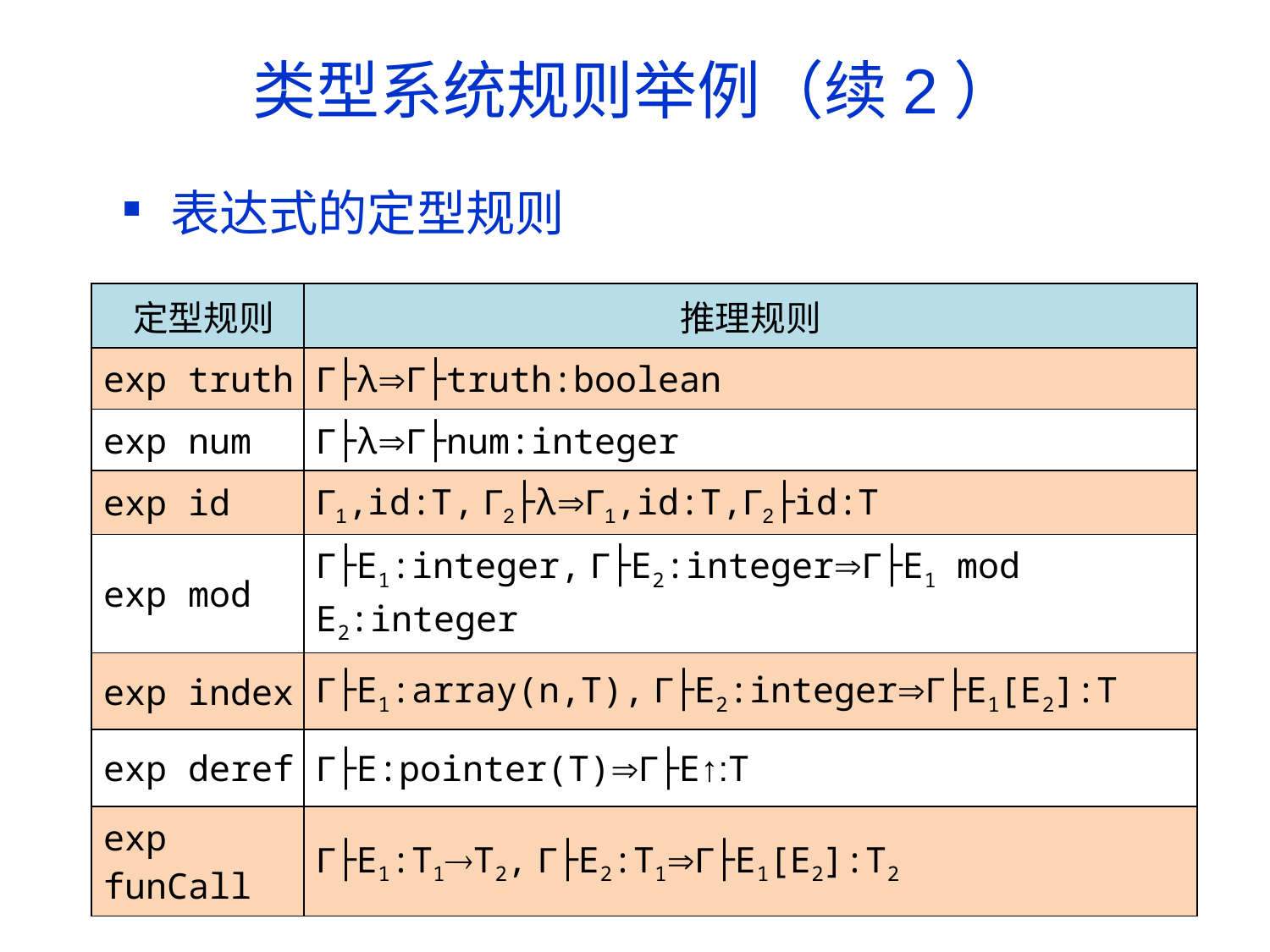

# 类型系统规则举例（续2）
表达式的定型规则
| 定型规则 | 推理规则 |
| --- | --- |
| exp truth | Γ├λ⇒Γ├truth:boolean |
| exp num | Γ├λ⇒Γ├num:integer |
| exp id | Γ1,id:T, Γ2├λ⇒Γ1,id:T,Γ2├id:T |
| exp mod | Γ├E1:integer, Γ├E2:integer⇒Γ├E1 mod E2:integer |
| exp index | Γ├E1:array(n,T), Γ├E2:integer⇒Γ├E1[E2]:T |
| exp deref | Γ├E:pointer(T)⇒Γ├E↑:T |
| exp funCall | Γ├E1:T1→T2, Γ├E2:T1⇒Γ├E1[E2]:T2 |
137